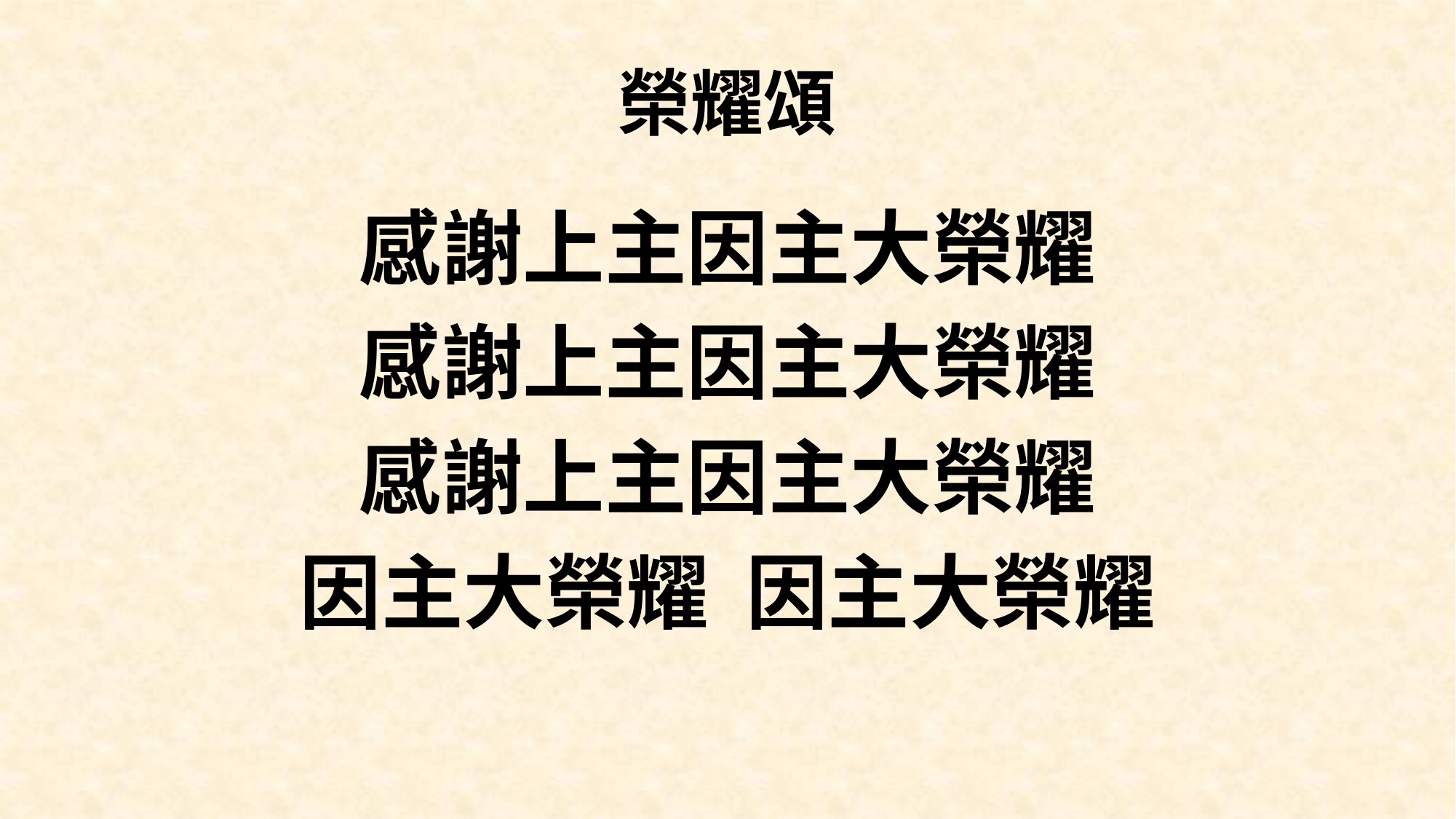

# 榮耀頌
感謝上主因主大榮耀
感謝上主因主大榮耀
感謝上主因主大榮耀
因主大榮耀  因主大榮耀